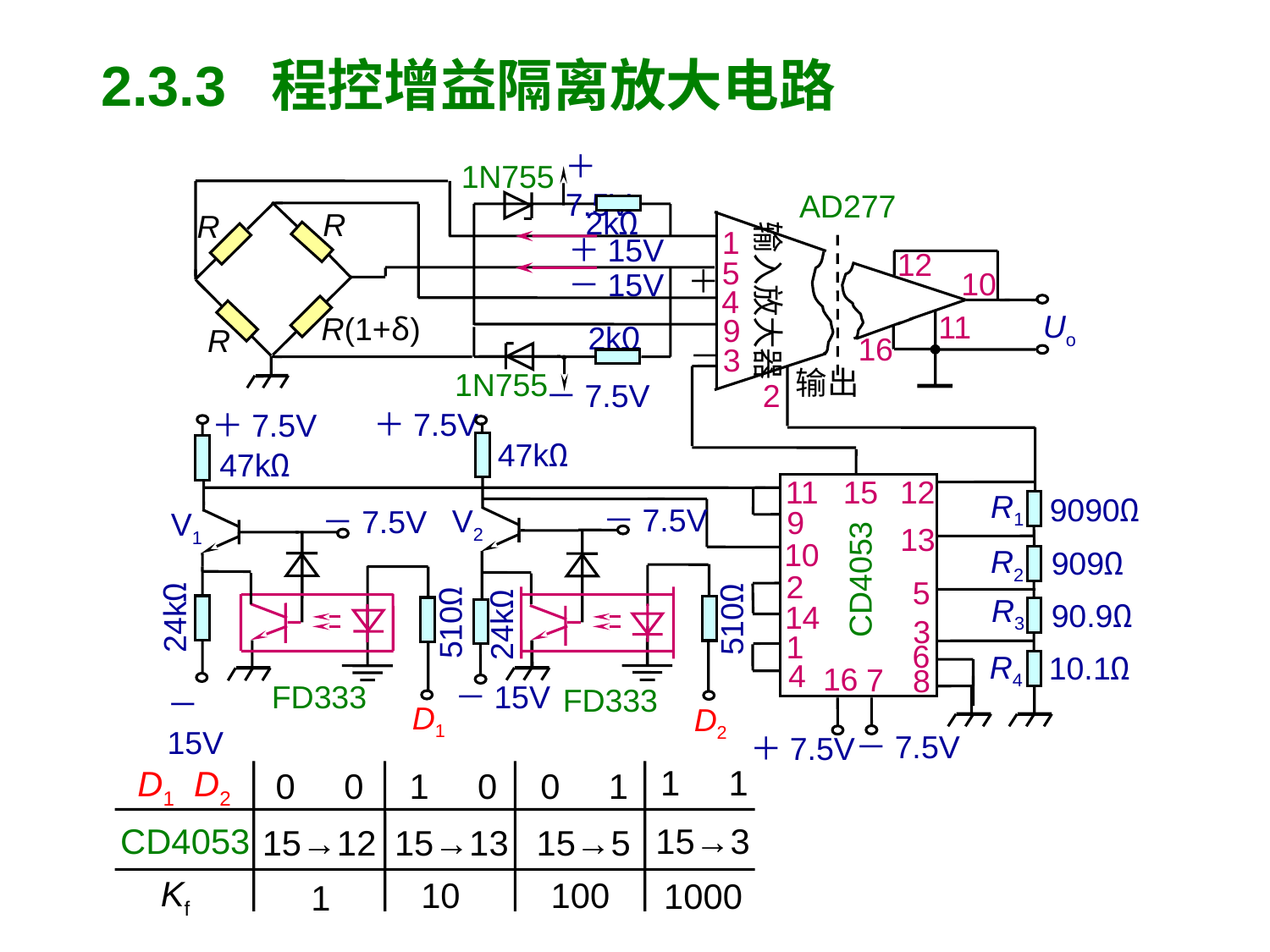

2.3.3  程控增益隔离放大电路
＋7.5V
1N755

AD277

2kΩ

R

R

输入放大器
1
＋15V

12

5
＋

10

－15V

4

Uo
11

R(1+δ)
9

2kΩ

R

16
－
3

输出
1N755

－7.5V
2

＋7.5V
＋7.5V

47kΩ
47kΩ

11
15
12

R1

9090Ω

－7.5V
CD4053
V2

－7.5V

9
V1

13

10

R2
909Ω

2

5

24kΩ

24kΩ

510Ω
R3

510Ω

90.9Ω
14

3

1

6

R4
10.1Ω

4
16

7
8

FD333
－15V

FD333
－15V

D1
D2

－7.5V
＋7.5V
D1  D2
0     0
1     0
0     1

CD4053
15→12
15→13
15→5

Kf
10
100
1000
1

1     1
15→3